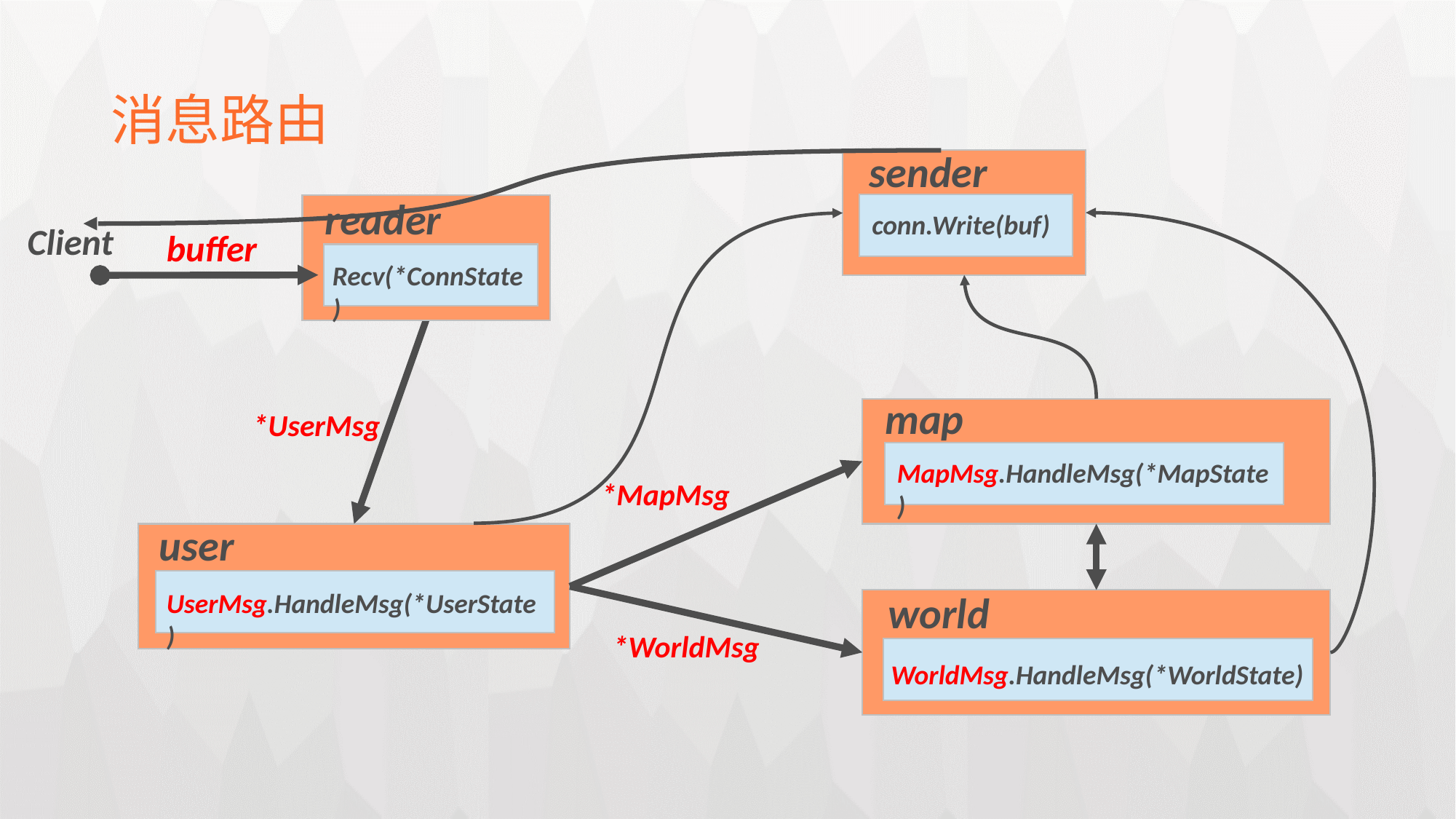

消息路由
sender

reader

conn.Write(buf)

Client
buffer

Recv(*ConnState)
map

*UserMsg

MapMsg.HandleMsg(*MapState)
*MapMsg
user

world
UserMsg.HandleMsg(*UserState)

*WorldMsg

WorldMsg.HandleMsg(*WorldState)